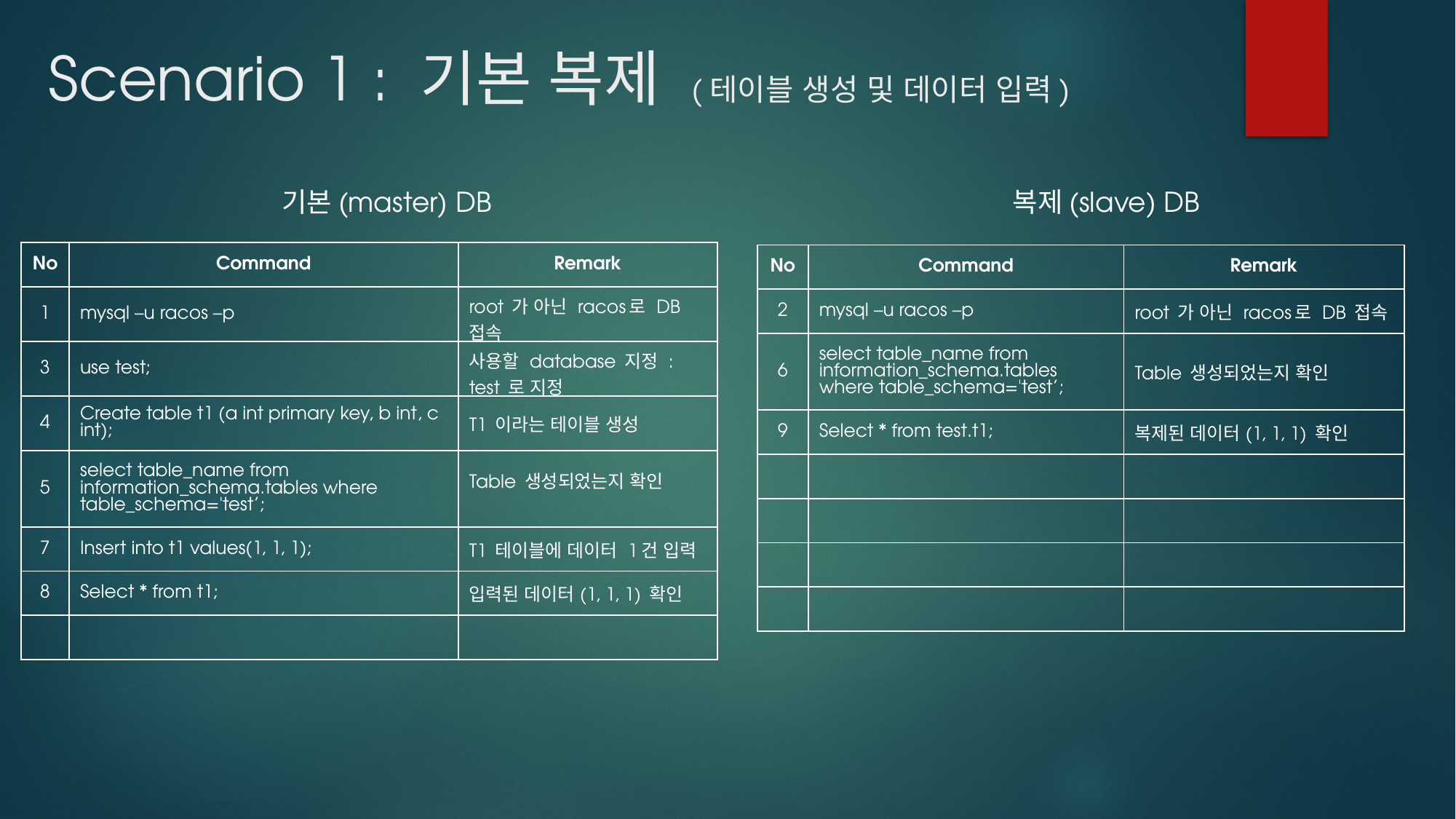

# Scenario 1 : 기본 복제 (테이블 생성 및 데이터 입력)
복제(slave) DB
기본(master) DB
| No | Command | Remark |
| --- | --- | --- |
| 1 | mysql –u racos –p | root 가 아닌 racos로 DB 접속 |
| 3 | use test; | 사용할 database 지정 : test 로 지정 |
| 4 | Create table t1 (a int primary key, b int, c int); | T1 이라는 테이블 생성 |
| 5 | select table\_name from information\_schema.tables where table\_schema='test’; | Table 생성되었는지 확인 |
| 7 | Insert into t1 values(1, 1, 1); | T1 테이블에 데이터 1건 입력 |
| 8 | Select \* from t1; | 입력된 데이터(1, 1, 1) 확인 |
|  |  |  |
| No | Command | Remark |
| --- | --- | --- |
| 2 | mysql –u racos –p | root 가 아닌 racos로 DB 접속 |
| 6 | select table\_name from information\_schema.tables where table\_schema='test’; | Table 생성되었는지 확인 |
| 9 | Select \* from test.t1; | 복제된 데이터(1, 1, 1) 확인 |
|  |  |  |
|  |  |  |
|  |  |  |
|  |  |  |